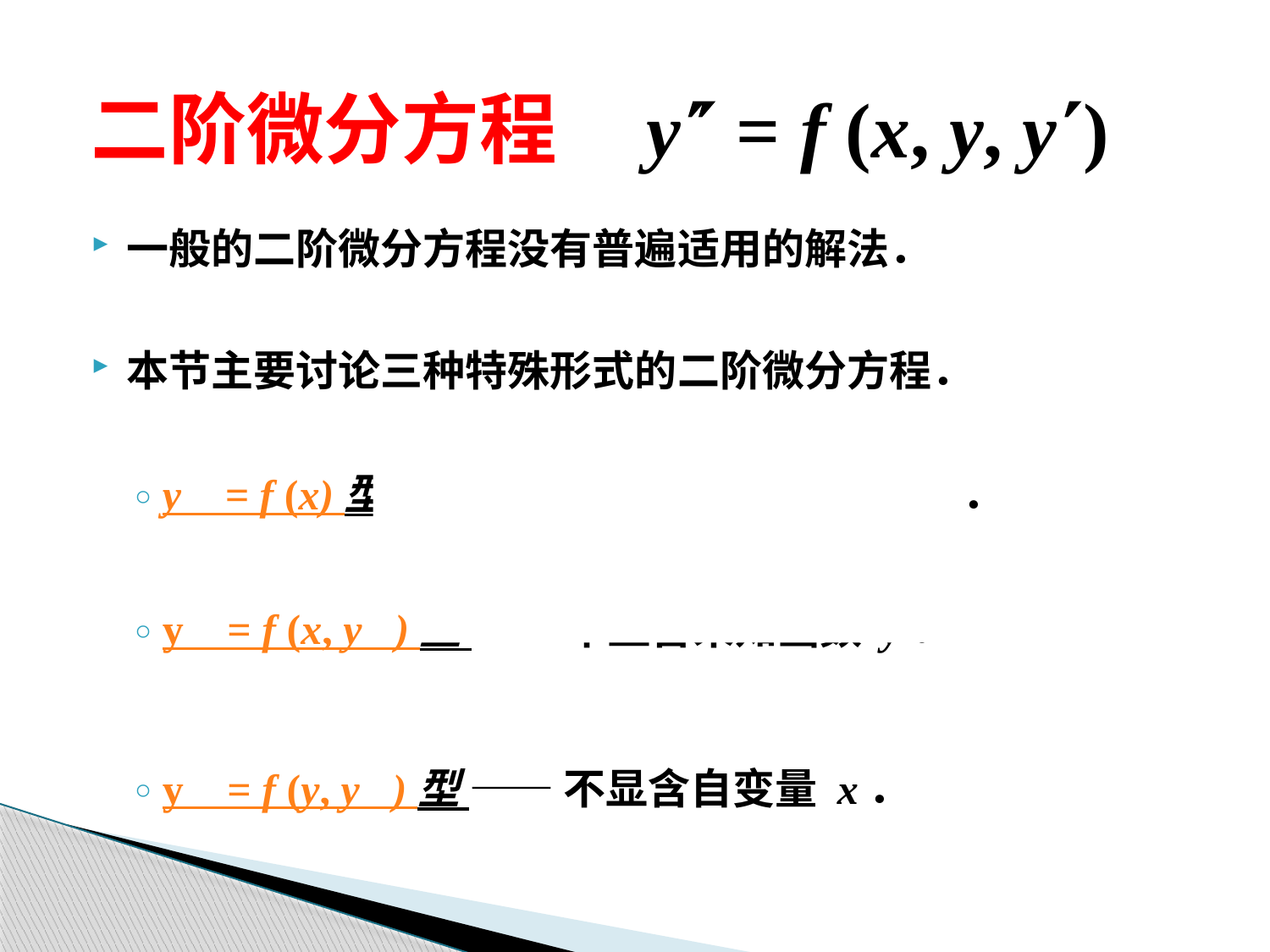

# 二阶微分方程    y″ = f (x, y, y′)
一般的二阶微分方程没有普遍适用的解法．

本节主要讨论三种特殊形式的二阶微分方程．

y″ = f (x) 型 —— 不显含未知函数 y 和 y′ ．

y″ = f (x, y′) 型 —— 不显含未知函数 y．

y″ = f (y, y′) 型 —— 不显含自变量 x．